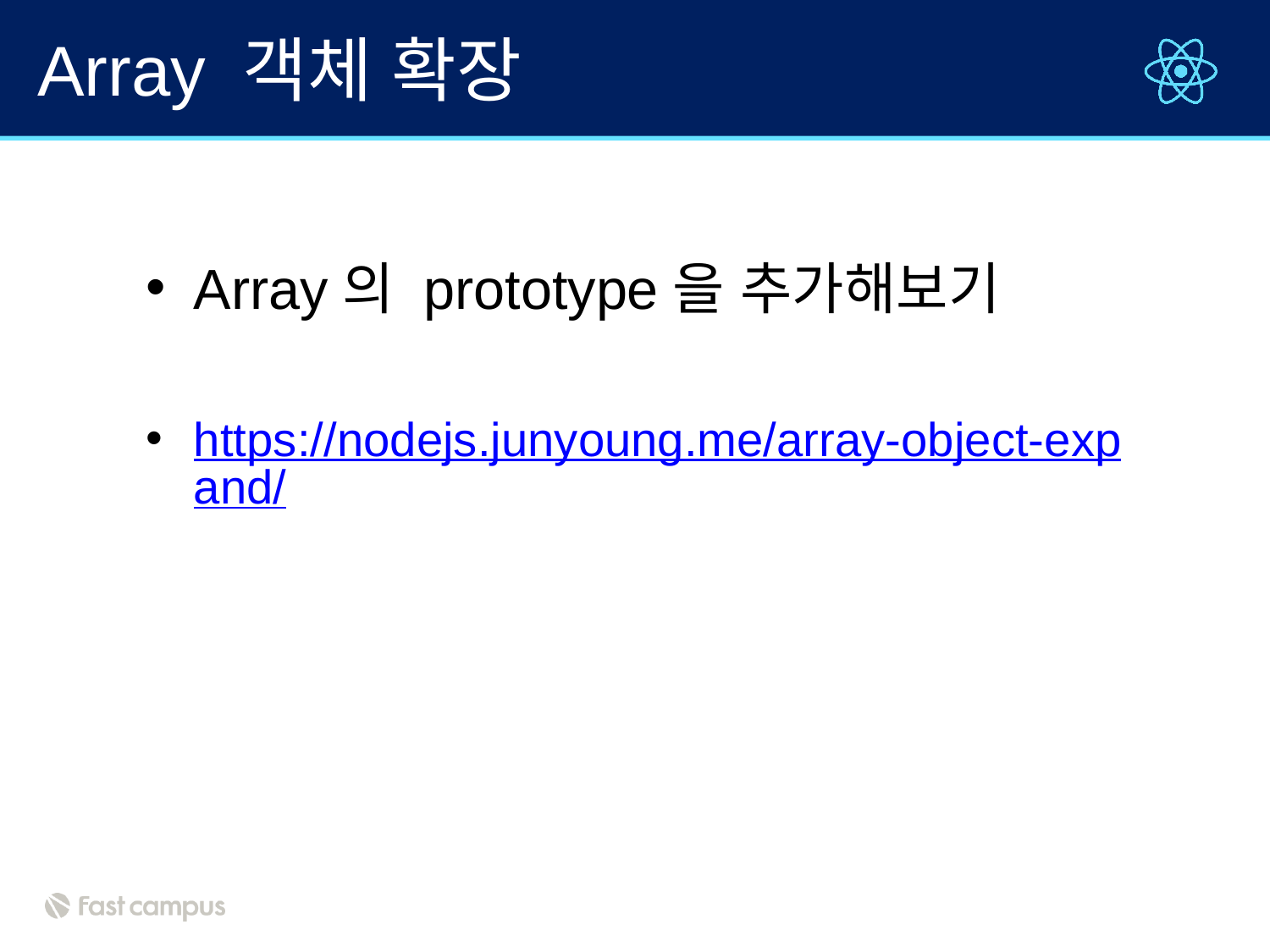

# Array 객체 확장
Array의 prototype을 추가해보기

https://nodejs.junyoung.me/array-object-expand/